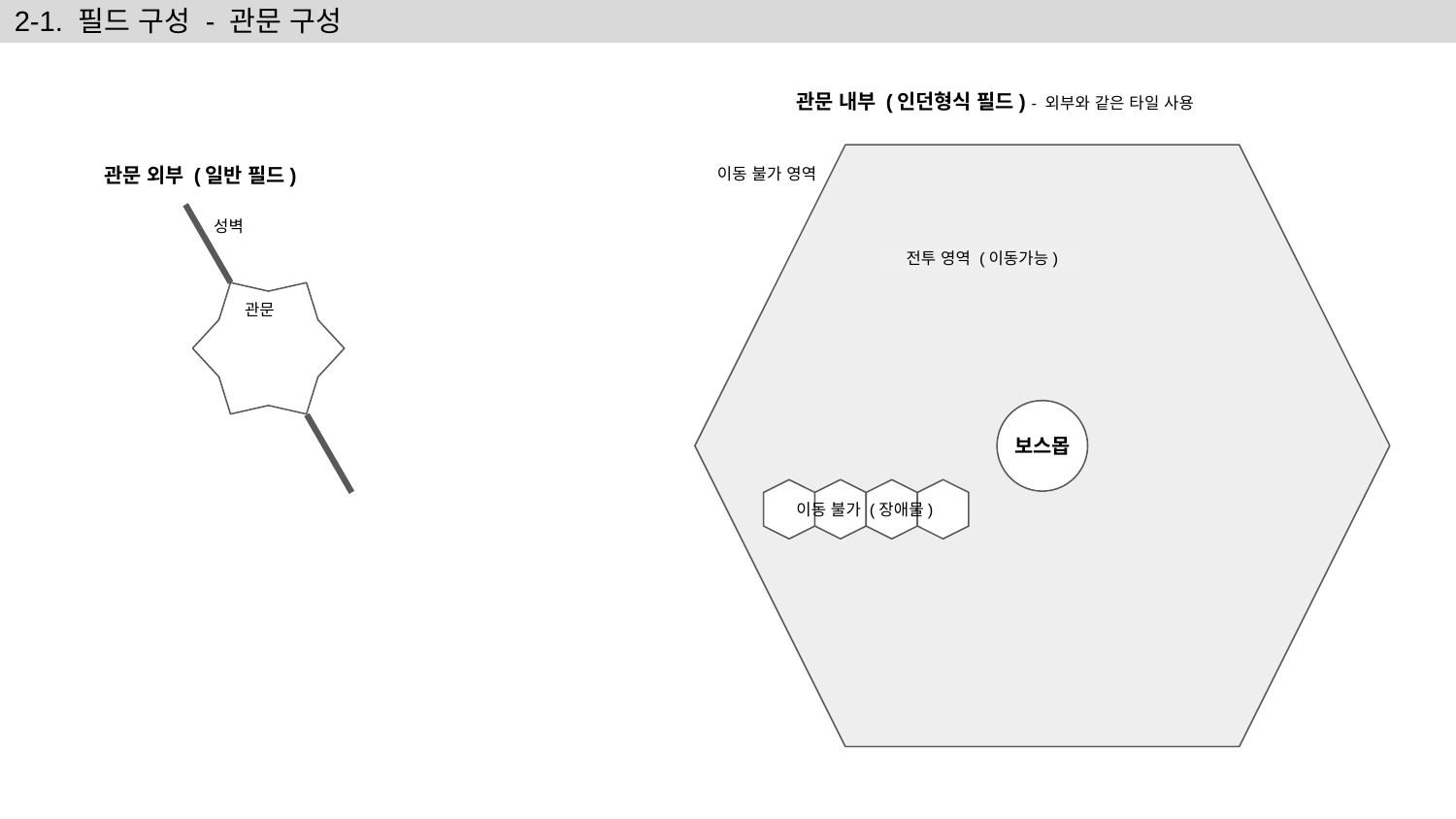

# 2-1. 필드 구성 - 관문 구성
관문 내부 (인던형식 필드) - 외부와 같은 타일 사용

이동 불가 영역
관문 외부 (일반 필드)
성벽
전투 영역 (이동가능)

관문
보스몹

이동 불가 (장애물)